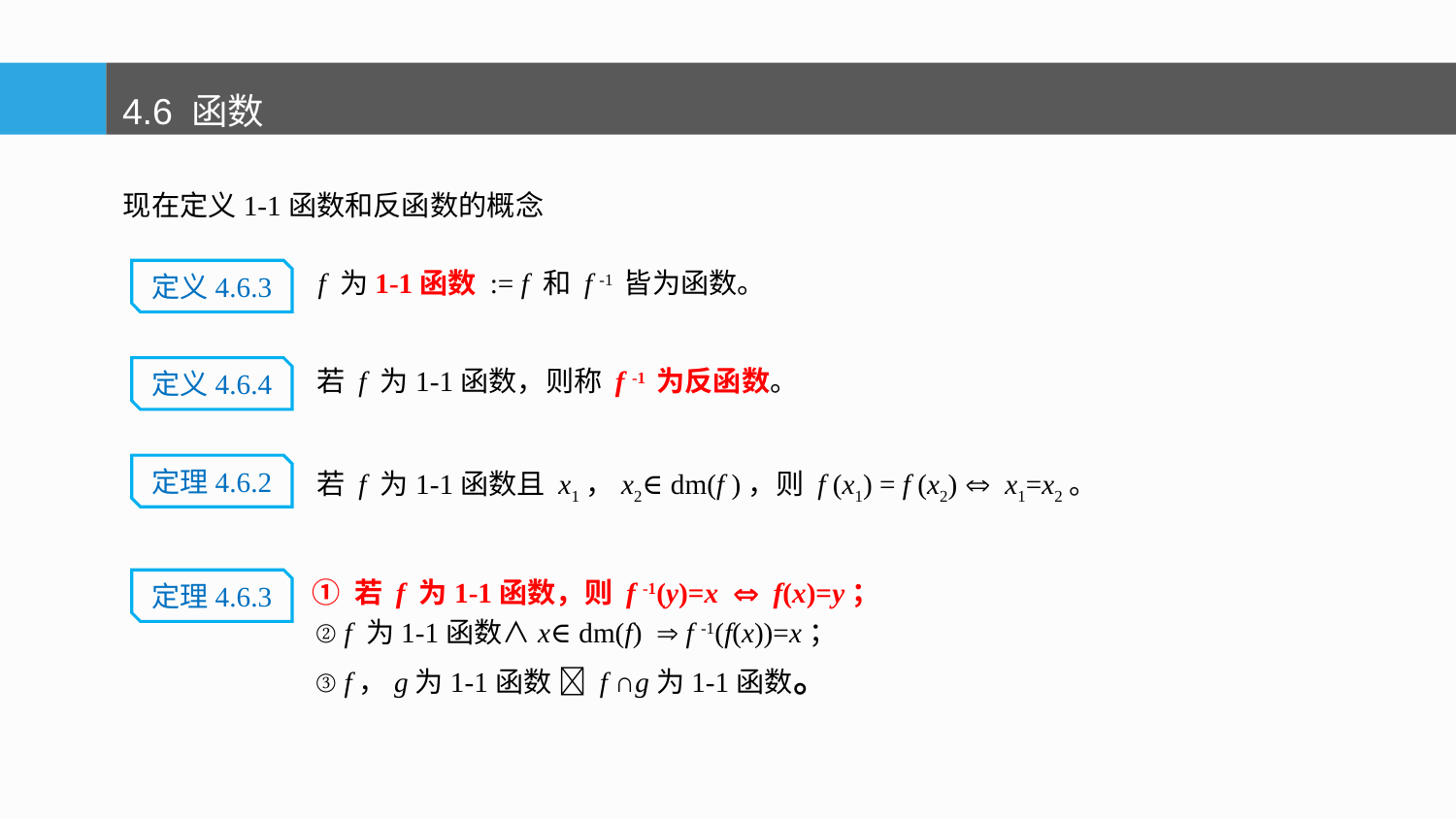

4.6 函数

现在定义1-1函数和反函数的概念

定义4.6.3
f 为1-1函数 := f 和 f -1 皆为函数。
若 f 为1-1函数，则称 f -1 为反函数。
定义4.6.4
定理4.6.2
若 f 为1-1函数且 x1，x2∈dm(f )，则 f (x1) = f (x2) ⇔  x1=x2。
    ① 若 f 为1-1函数，则 f -1(y)=x  ⇔  f(x)=y；
    ② f 为1-1函数∧x∈dm(f)  ⇒ f -1(f(x))=x；
    ③ f，g为1-1函数 ⇒ f ∩g为1-1函数。

定理4.6.3